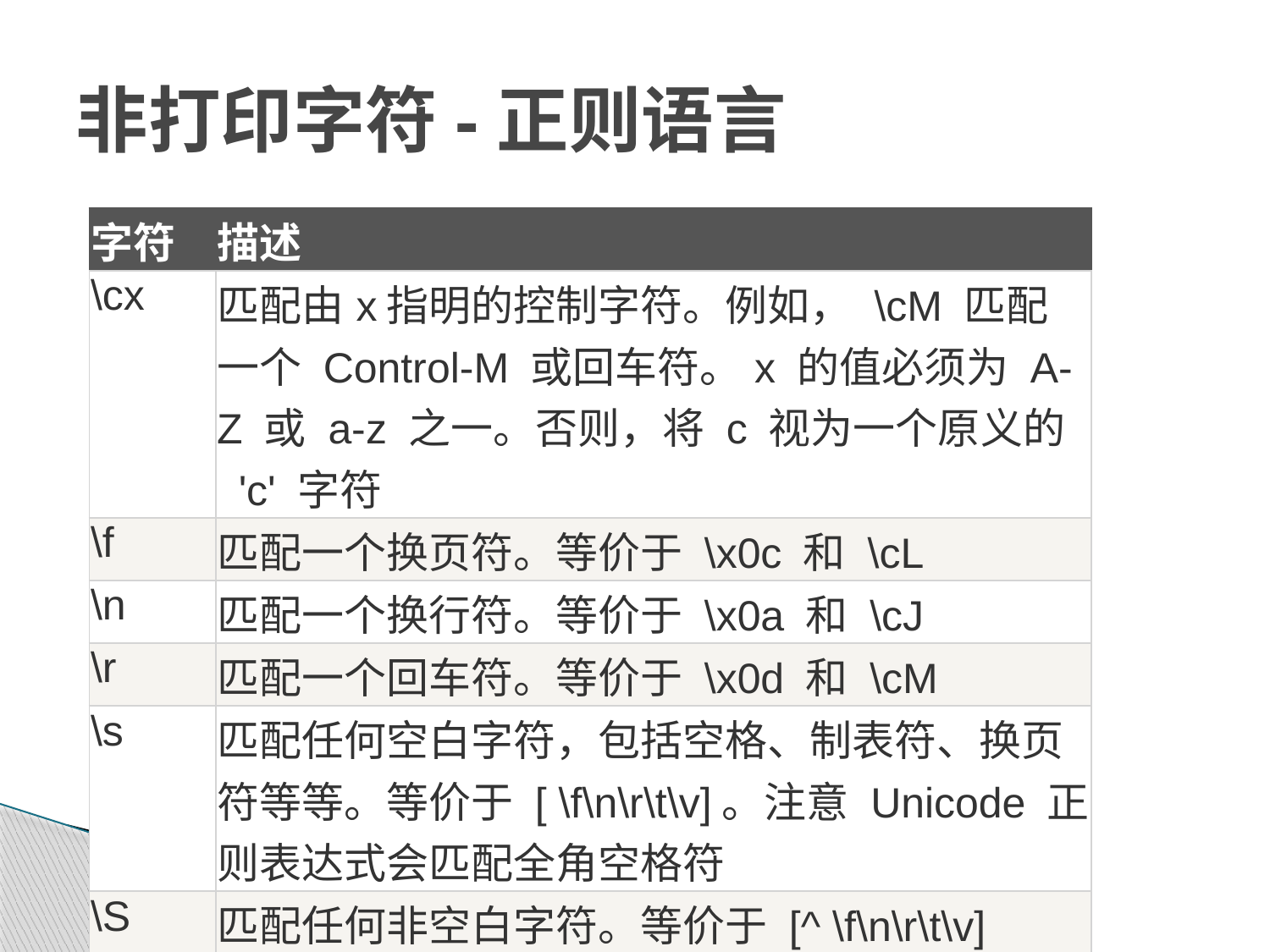

# 非打印字符-正则语言
| 字符 | 描述 |
| --- | --- |
| \cx | 匹配由x指明的控制字符。例如， \cM 匹配一个 Control-M 或回车符。x 的值必须为 A-Z 或 a-z 之一。否则，将 c 视为一个原义的 'c' 字符 |
| \f | 匹配一个换页符。等价于 \x0c 和 \cL |
| \n | 匹配一个换行符。等价于 \x0a 和 \cJ |
| \r | 匹配一个回车符。等价于 \x0d 和 \cM |
| \s | 匹配任何空白字符，包括空格、制表符、换页符等等。等价于 [ \f\n\r\t\v]。注意 Unicode 正则表达式会匹配全角空格符 |
| \S | 匹配任何非空白字符。等价于 [^ \f\n\r\t\v] |
| \t | 匹配一个制表符。等价于 \x09 和 \cI |
| \v | 匹配一个垂直制表符。等价于 \x0b 和 \cK |